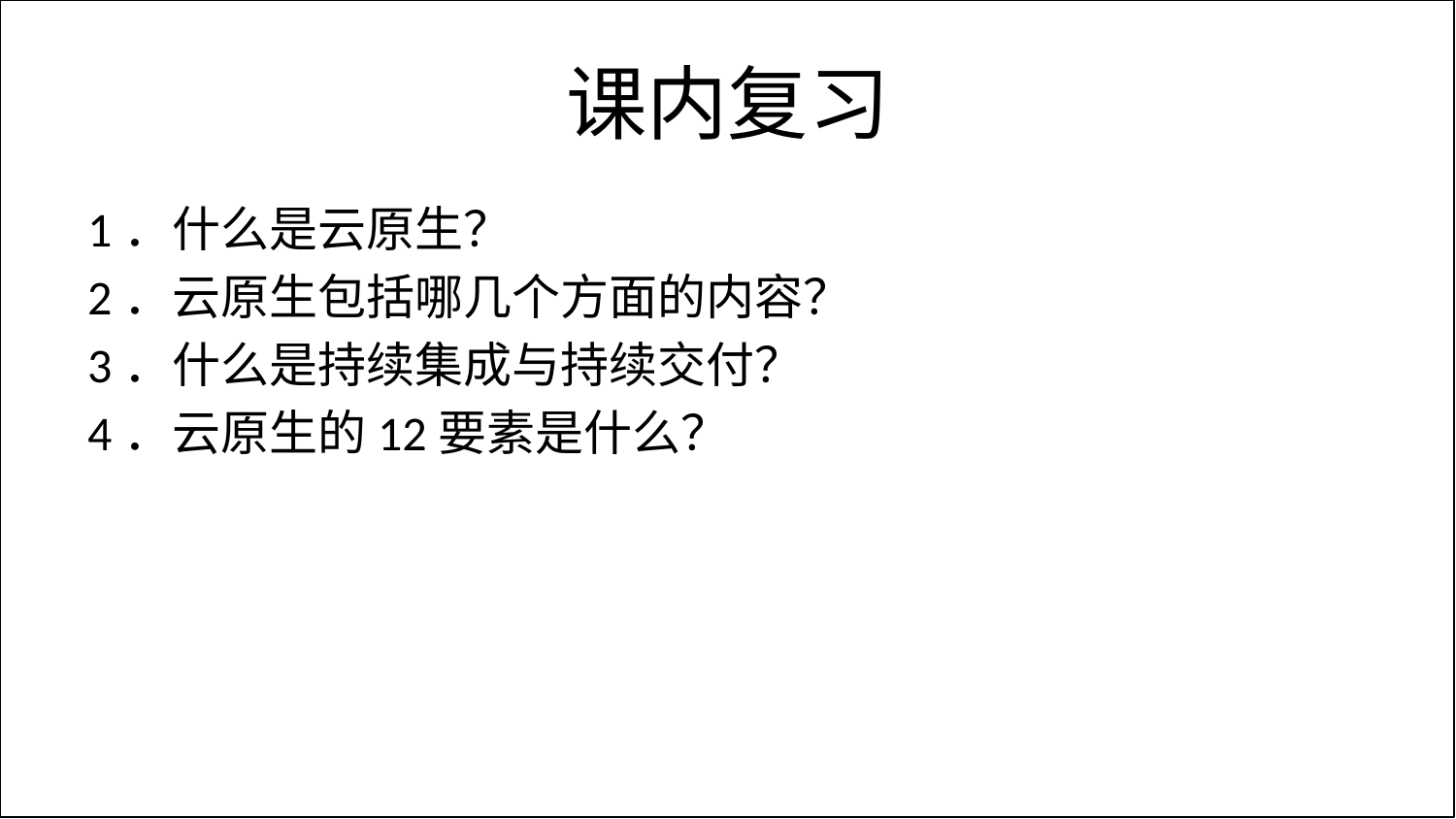

# 课内复习
1．什么是云原生？
2．云原生包括哪几个方面的内容？
3．什么是持续集成与持续交付？
4．云原生的12要素是什么？